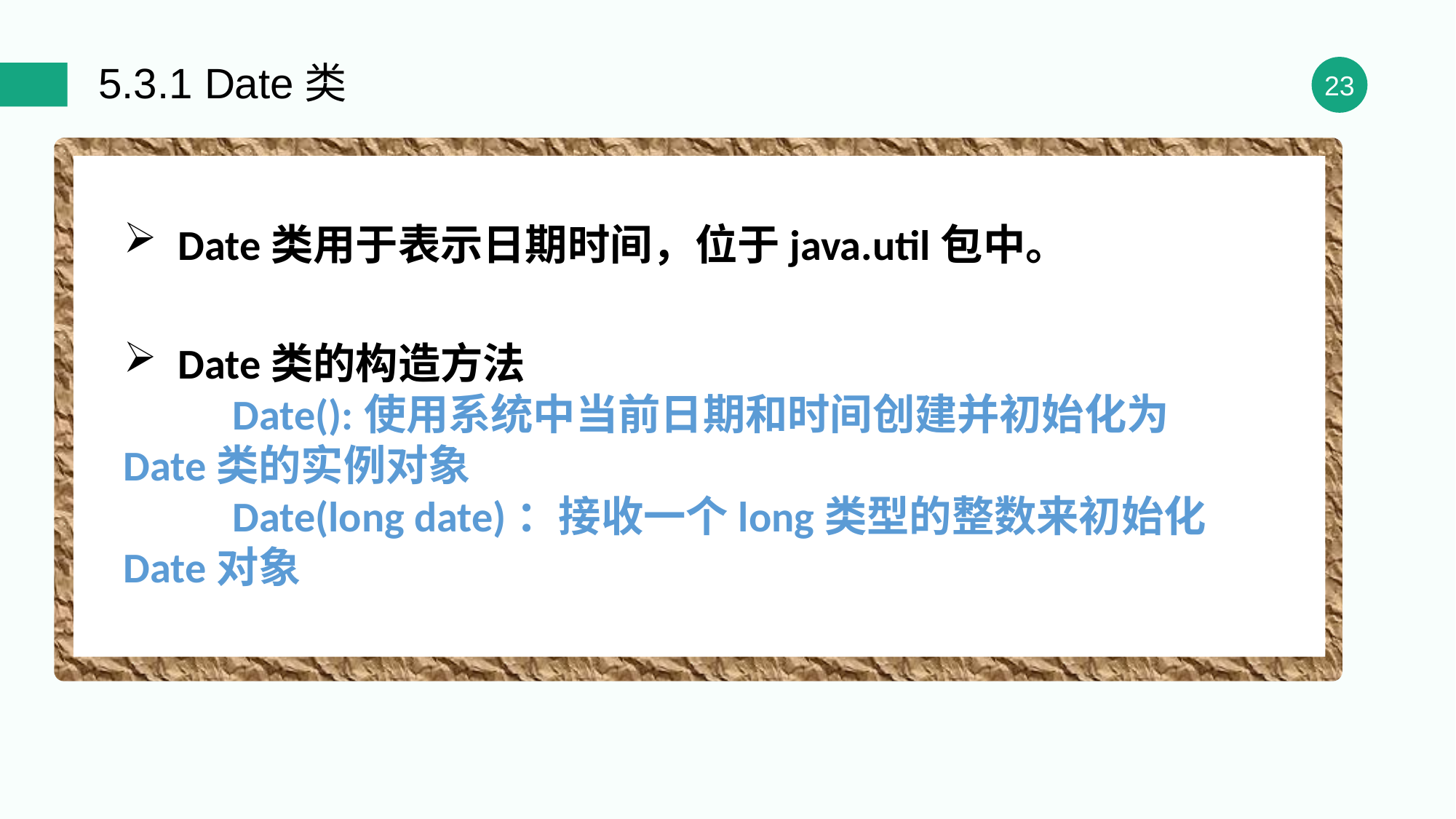

5.3.1 Date类

Date类用于表示日期时间，位于java.util包中。
Date类的构造方法
	Date():使用系统中当前日期和时间创建并初始化为Date类的实例对象
	Date(long date)：接收一个long类型的整数来初始化Date对象